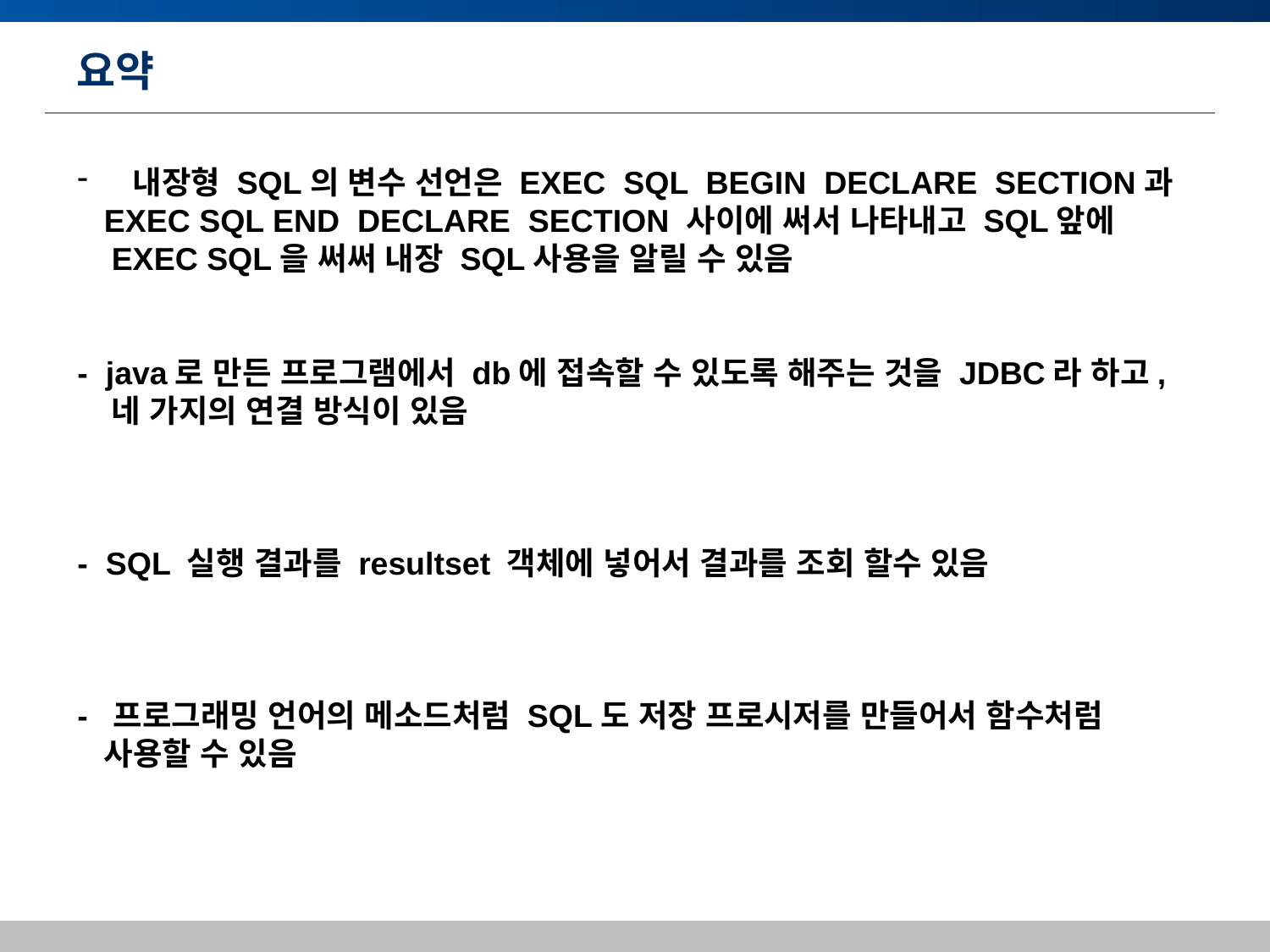

# 요약
  내장형 SQL의 변수 선언은 EXEC  SQL  BEGIN  DECLARE  SECTION과
   EXEC SQL END  DECLARE  SECTION 사이에 써서 나타내고 SQL앞에
   EXEC SQL을 써써 내장 SQL사용을 알릴 수 있음

-  java로 만든 프로그램에서 db에 접속할 수 있도록 해주는 것을 JDBC라 하고,
   네 가지의 연결 방식이 있음

-  SQL 실행 결과를 resultset 객체에 넣어서 결과를 조회 할수 있음

-  프로그래밍 언어의 메소드처럼 SQL도 저장 프로시저를 만들어서 함수처럼
   사용할 수 있음